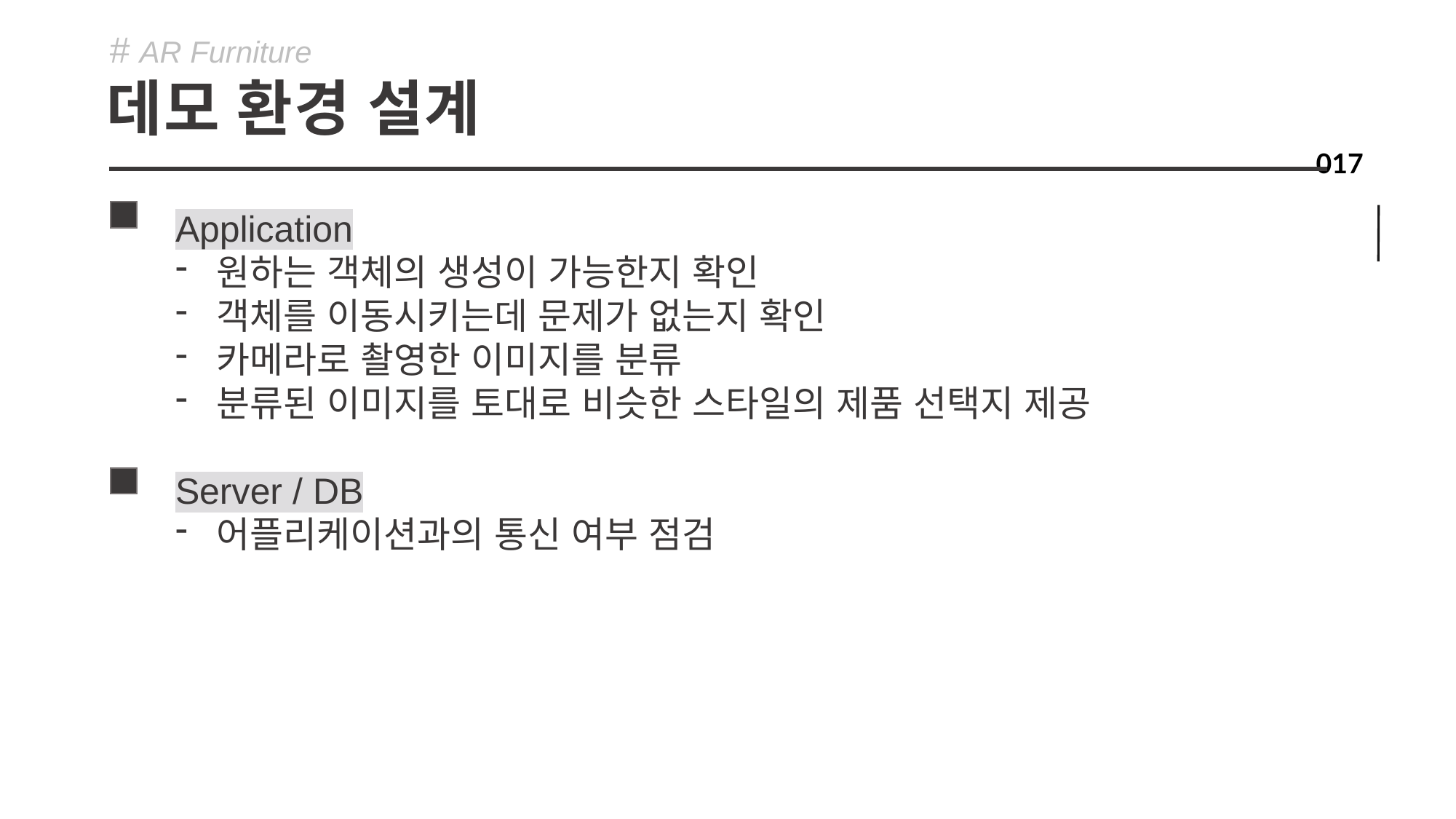

# AR Furniture
데모 환경 설계
Application
원하는 객체의 생성이 가능한지 확인
객체를 이동시키는데 문제가 없는지 확인
카메라로 촬영한 이미지를 분류
분류된 이미지를 토대로 비슷한 스타일의 제품 선택지 제공

Server / DB
어플리케이션과의 통신 여부 점검